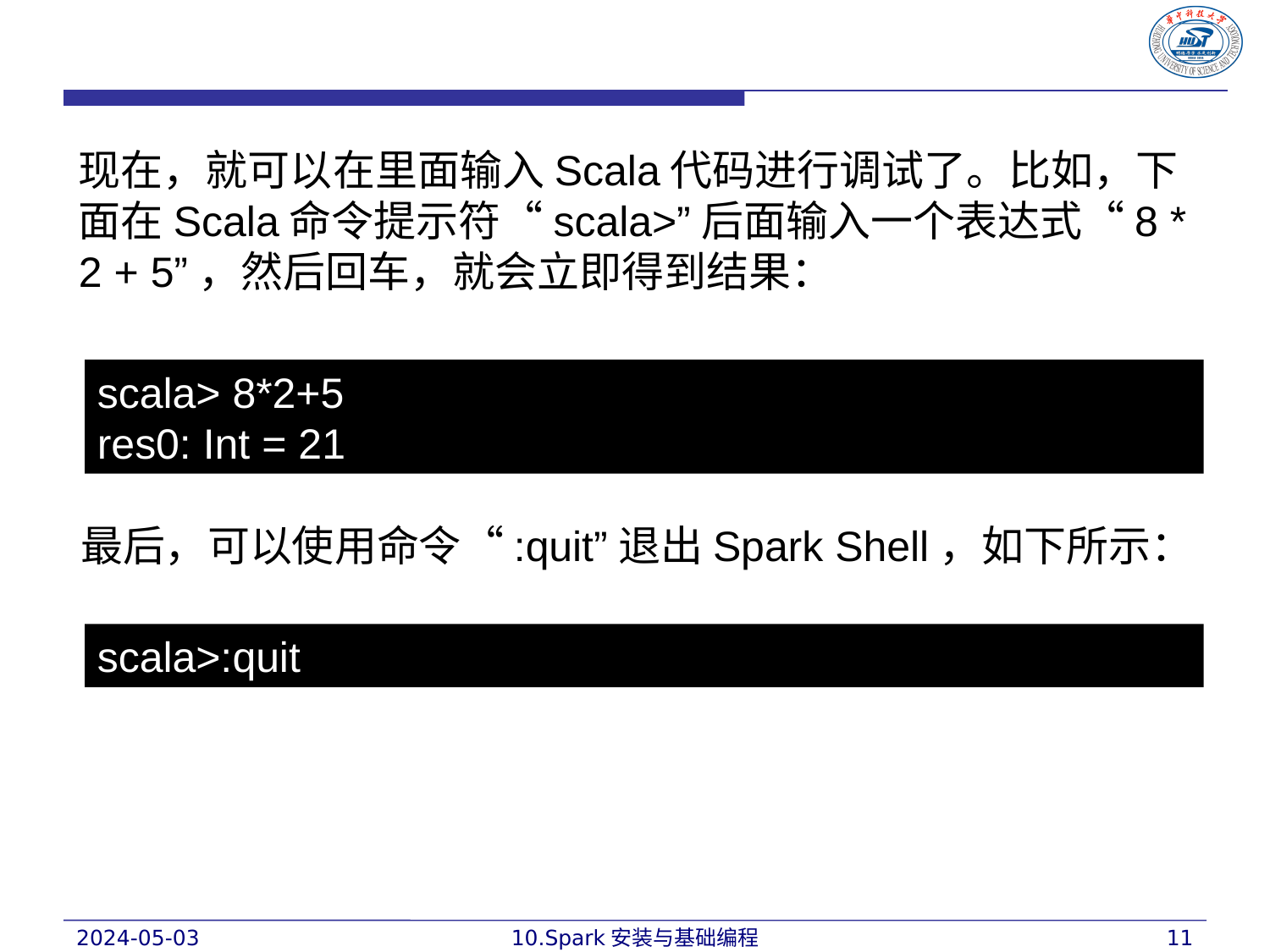

现在，就可以在里面输入Scala代码进行调试了。比如，下面在Scala命令提示符“scala>”后面输入一个表达式“8 * 2 + 5”，然后回车，就会立即得到结果：
scala> 8*2+5
res0: Int = 21
最后，可以使用命令“:quit”退出Spark Shell，如下所示：
scala>:quit
2024-05-03
10.Spark安装与基础编程
11